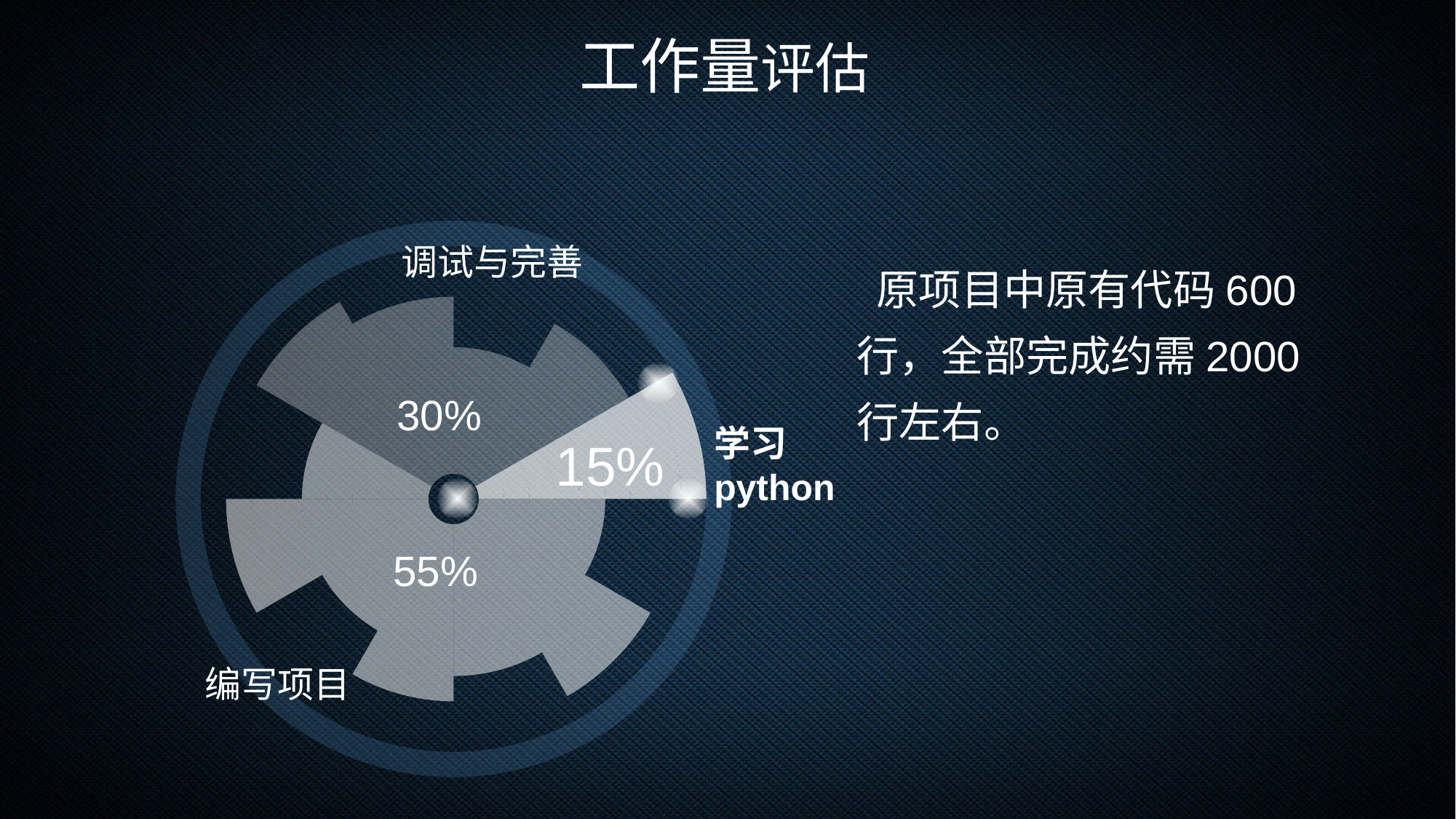

工作量评估

### Chart

| Category | 1 | 2 | 3 | 4 | 5 | 6 | 7 | 8 | 9 | 10 |
|---|---|---|---|---|---|---|---|---|---|---|
| 1 | 1.0 | 1.0 | 1.0 | 1.0 | 1.0 | 1.0 | 1.0 | 1.0 | 1.0 | 1.0 |
| 2 | 1.0 | 1.0 | 1.0 | 1.0 | 1.0 | 1.0 | 1.0 | 1.0 | 1.0 | 1.0 |
| 3 | 1.0 | 1.0 | 1.0 | 1.0 | 1.0 | 1.0 | 1.0 | 1.0 | 1.0 | 1.0 |
| 4 | 1.0 | 1.0 | 1.0 | 1.0 | 1.0 | 1.0 | 1.0 | 1.0 | 1.0 | 1.0 |
| 5 | 1.0 | 1.0 | 1.0 | 1.0 | 1.0 | 1.0 | 1.0 | 1.0 | 1.0 | 1.0 |
| 6 | 1.0 | 1.0 | 1.0 | 1.0 | 1.0 | 1.0 | 1.0 | 1.0 | 1.0 | 1.0 |
| 7 | 1.0 | 1.0 | 1.0 | 1.0 | 1.0 | 1.0 | 1.0 | 1.0 | 1.0 | 1.0 |
| 8 | 1.0 | 1.0 | 1.0 | 1.0 | 1.0 | 1.0 | 1.0 | 1.0 | 1.0 | 1.0 |
| 9 | 1.0 | 1.0 | 1.0 | 1.0 | 1.0 | 1.0 | 1.0 | 1.0 | 1.0 | 1.0 |
| 10 | 1.0 | 1.0 | 1.0 | 1.0 | 1.0 | 1.0 | 1.0 | 1.0 | 1.0 | 1.0 |
| 11 | 1.0 | 1.0 | 1.0 | 1.0 | 1.0 | 1.0 | 1.0 | 1.0 | 1.0 | 1.0 |
| 12 | 1.0 | 1.0 | 1.0 | 1.0 | 1.0 | 1.0 | 1.0 | 1.0 | 1.0 | 1.0 |
调试与完善
 原项目中原有代码600行，全部完成约需2000行左右。

30%
学习python
15%

55%
编写项目